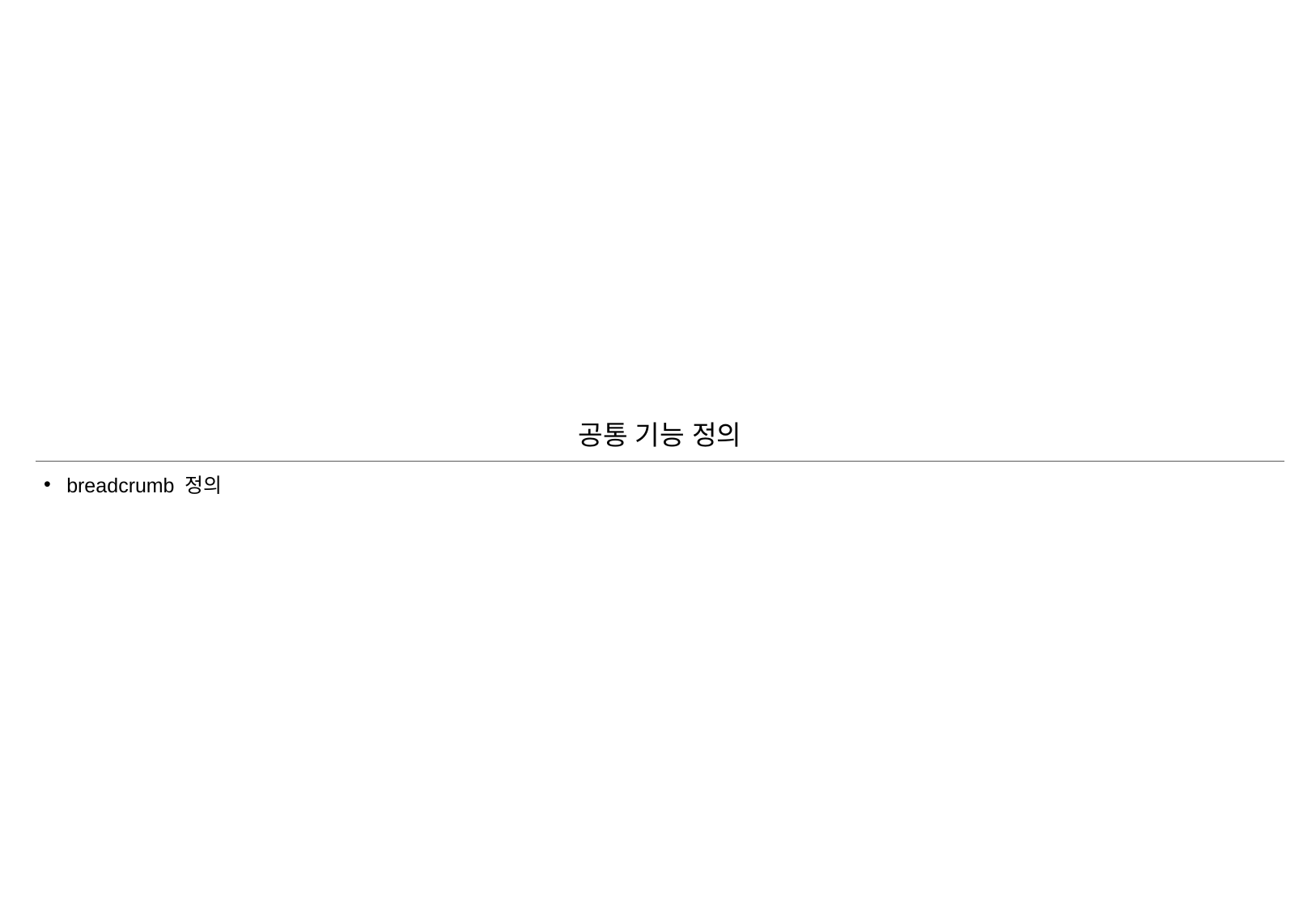

| 공통 기능 정의 |
| --- |
| breadcrumb 정의 |